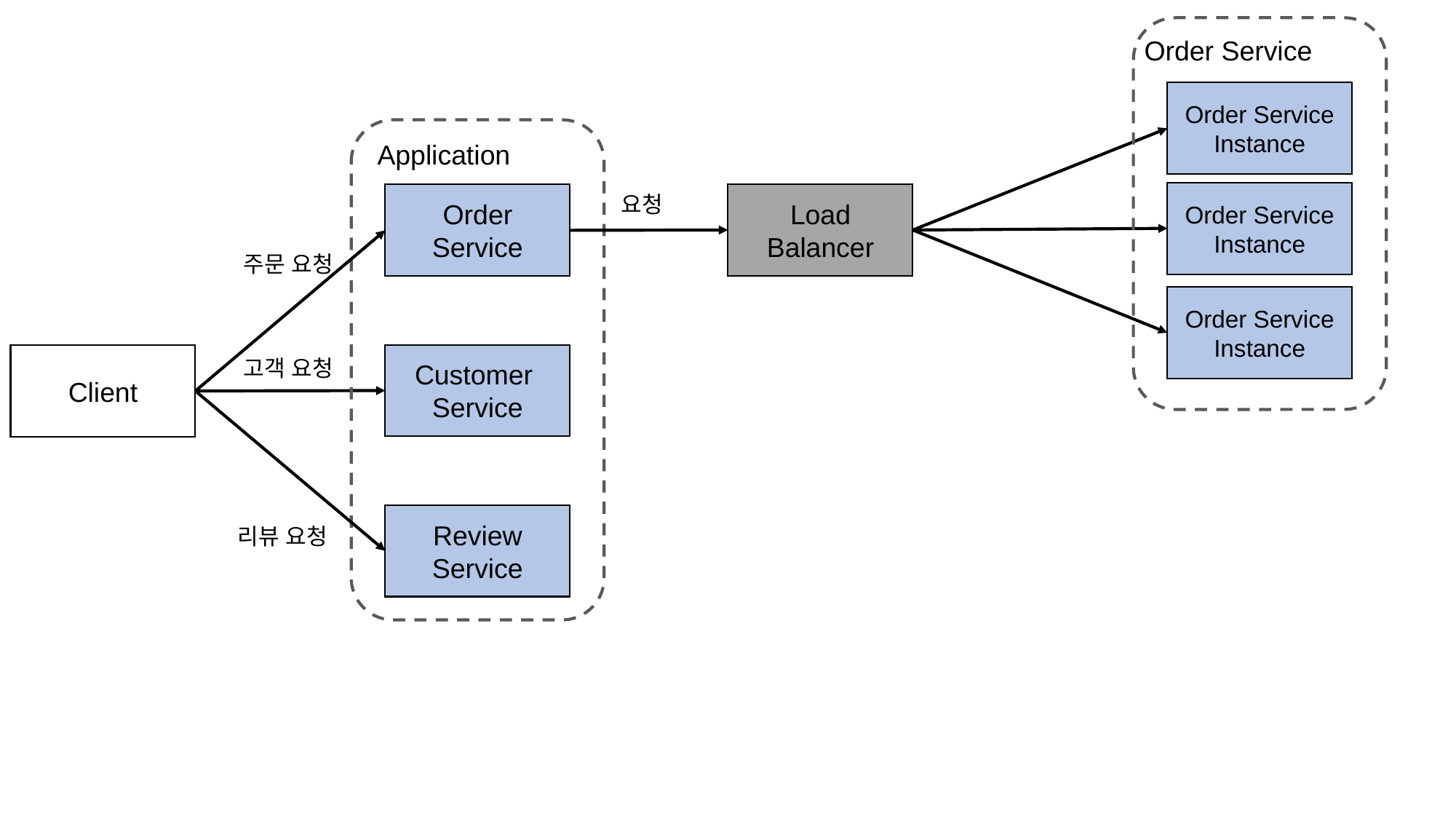

Order Service
Order Service
Instance

Application
Order Service
Instance
Load Balancer
Order Service
요청
주문 요청
Order Service
Instance
Customer
Service
Client
고객 요청
Review
Service
리뷰 요청